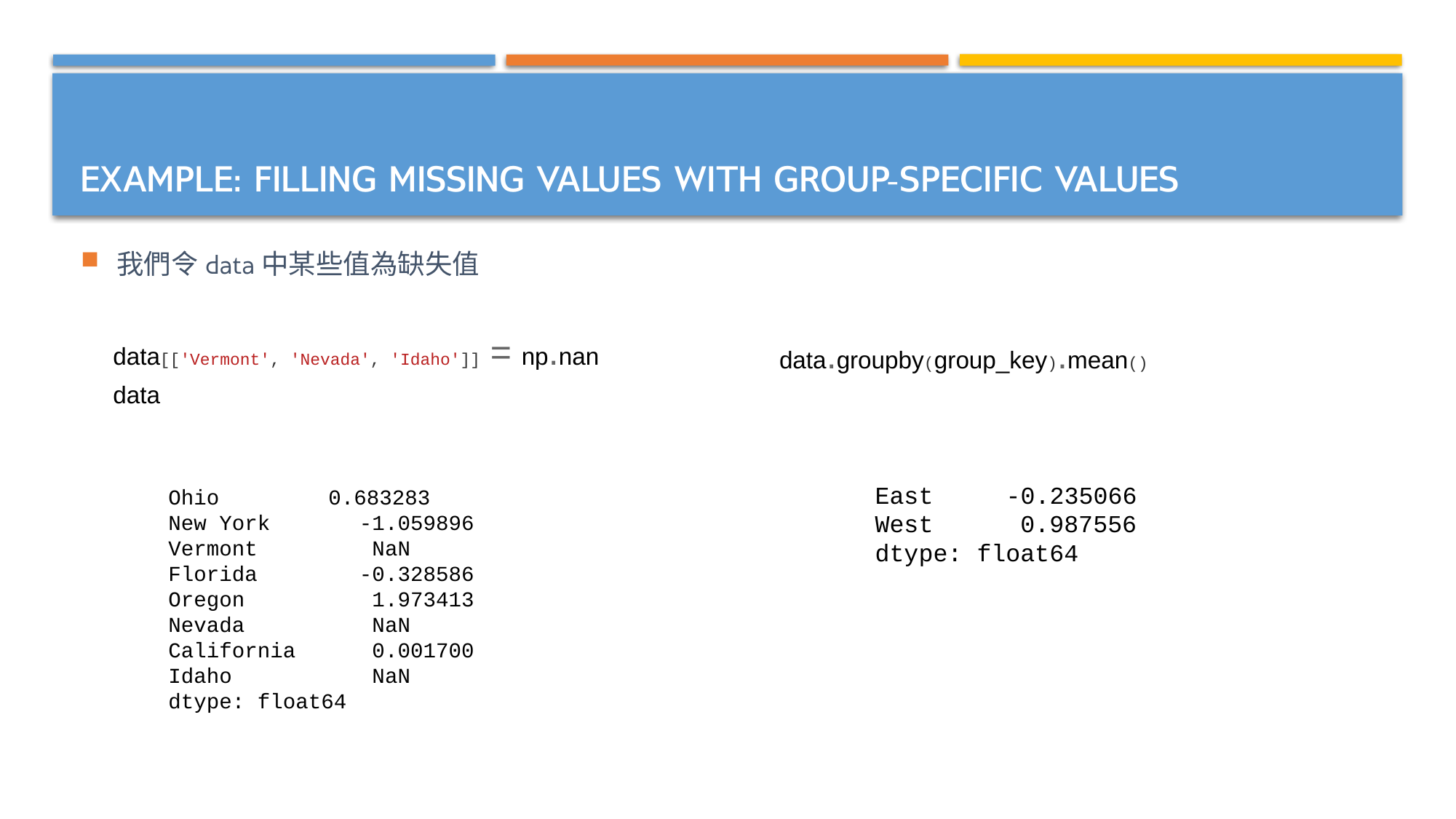

我們令data中某些值為缺失值
# Example: Filling Missing Values with Group-Specific Values
data[['Vermont', 'Nevada', 'Idaho']] = np.nan
data

data.groupby(group_key).mean()
East     -0.235066
West      0.987556
dtype: float64
Ohio 	    0.683283
New York       -1.059896
Vermont         NaN
Florida        -0.328586
Oregon          1.973413
Nevada          NaN
California      0.001700
Idaho           NaN
dtype: float64